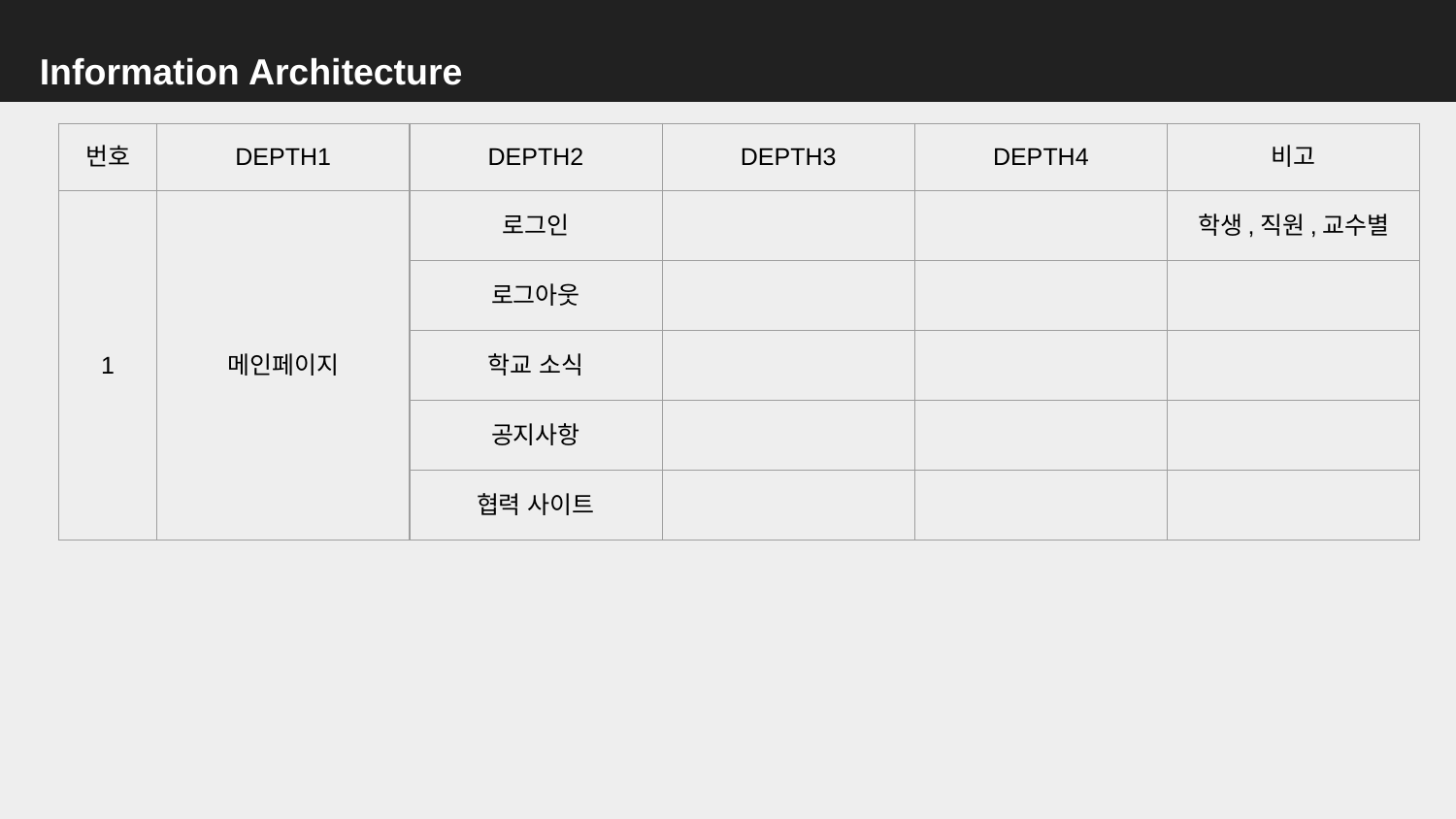

Information Architecture
#1 프로젝트 개요

| 번호 | DEPTH1 | DEPTH2 | DEPTH3 | DEPTH4 | 비고 |
| --- | --- | --- | --- | --- | --- |
| 1 | 메인페이지 | 로그인 |  |  | 학생,직원,교수별 |
|  |  | 로그아웃 |  |  |  |
|  |  | 학교 소식 |  |  |  |
|  |  | 공지사항 |  |  |  |
|  |  | 협력 사이트 |  |  |  |